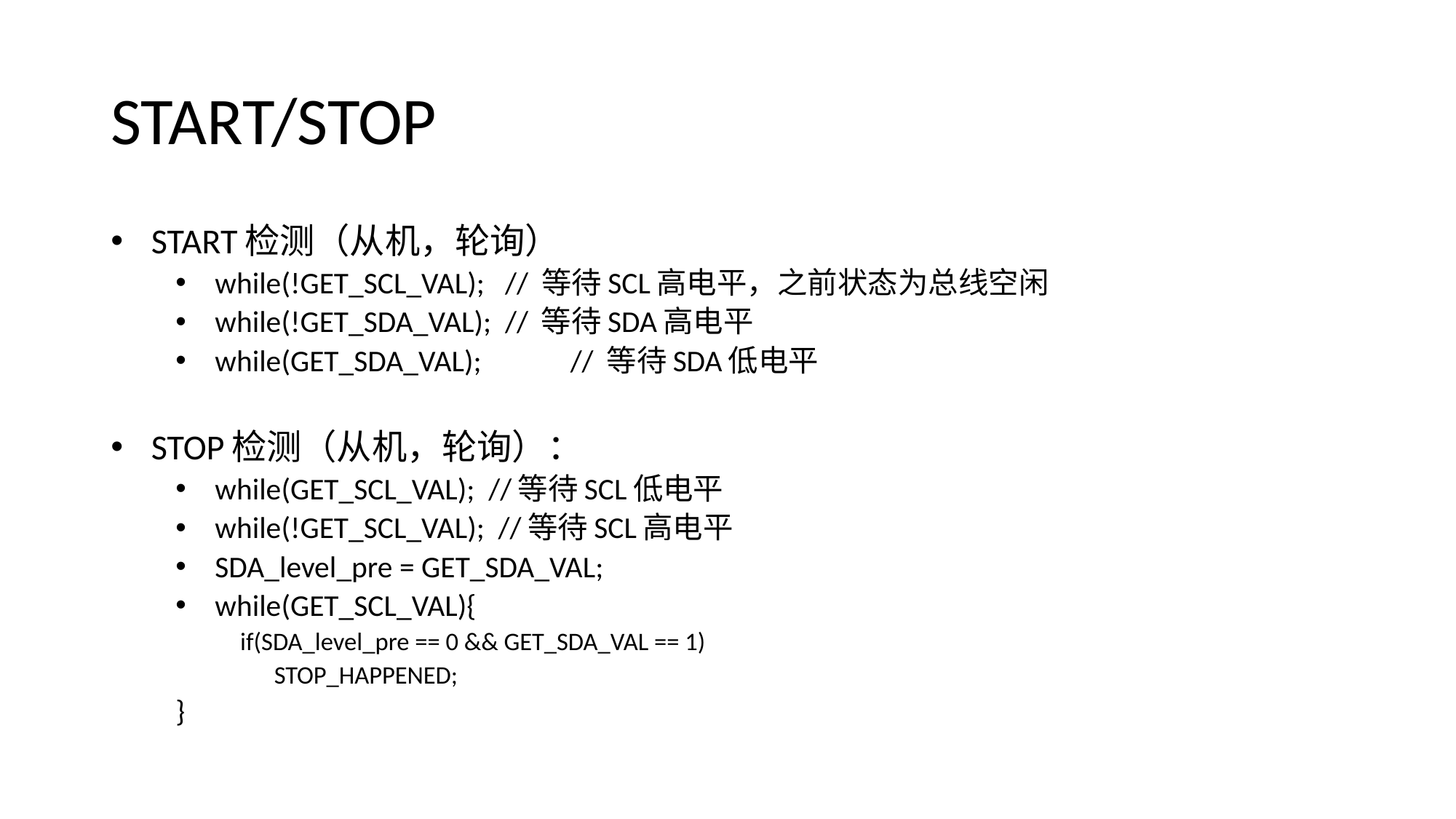

# START/STOP
 START检测（从机，轮询）
 while(!GET_SCL_VAL);   // 等待SCL高电平，之前状态为总线空闲
 while(!GET_SDA_VAL);  // 等待SDA高电平
 while(GET_SDA_VAL);	// 等待SDA低电平

 STOP检测（从机，轮询）：
 while(GET_SCL_VAL);  //等待SCL低电平
 while(!GET_SCL_VAL);  //等待SCL高电平
 SDA_level_pre = GET_SDA_VAL;
 while(GET_SCL_VAL){
if(SDA_level_pre == 0 && GET_SDA_VAL == 1)
      STOP_HAPPENED;
}